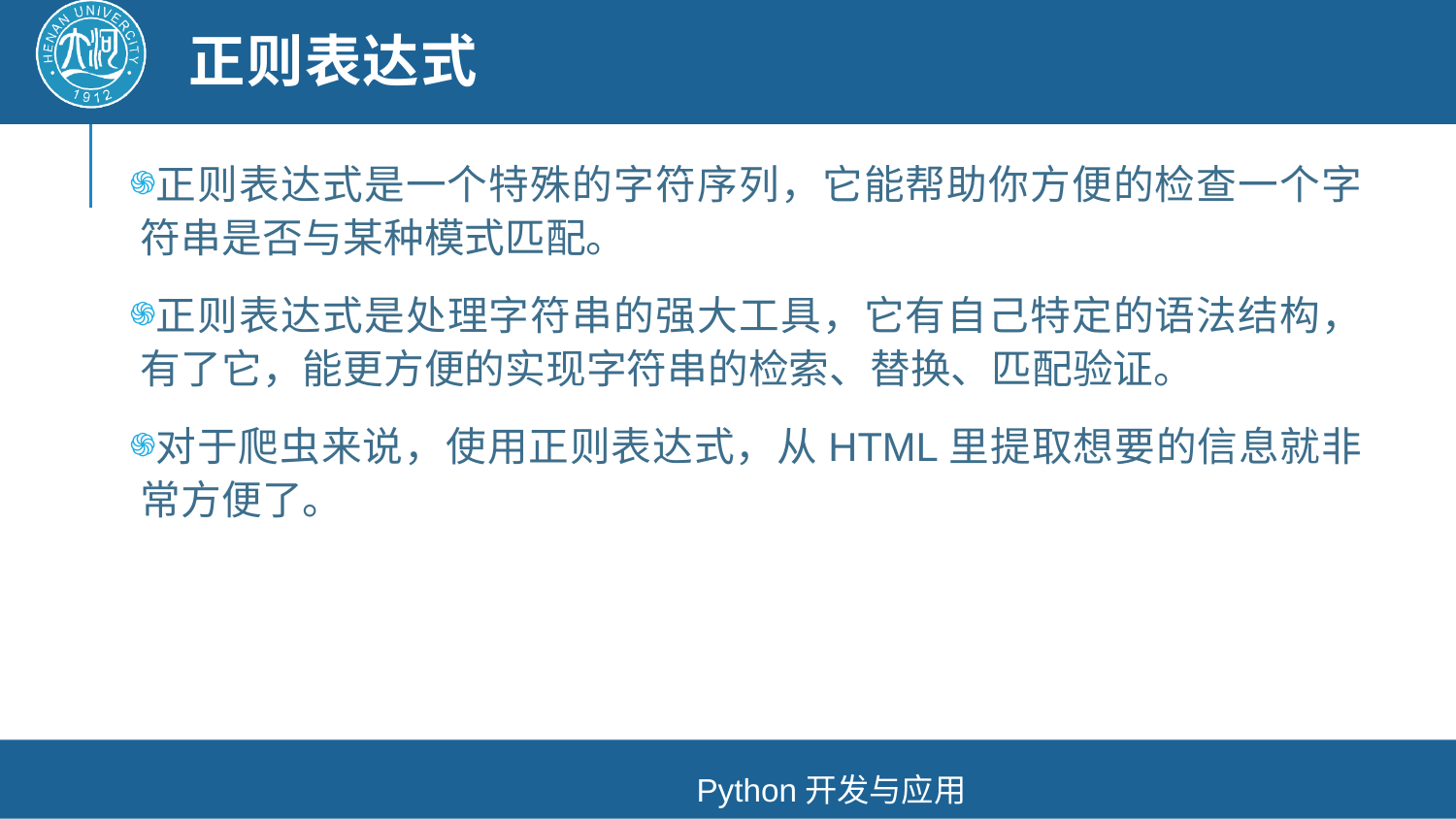

# 正则表达式
正则表达式是一个特殊的字符序列，它能帮助你方便的检查一个字符串是否与某种模式匹配。
正则表达式是处理字符串的强大工具，它有自己特定的语法结构，有了它，能更方便的实现字符串的检索、替换、匹配验证。
对于爬虫来说，使用正则表达式，从HTML里提取想要的信息就非常方便了。

Python开发与应用
38